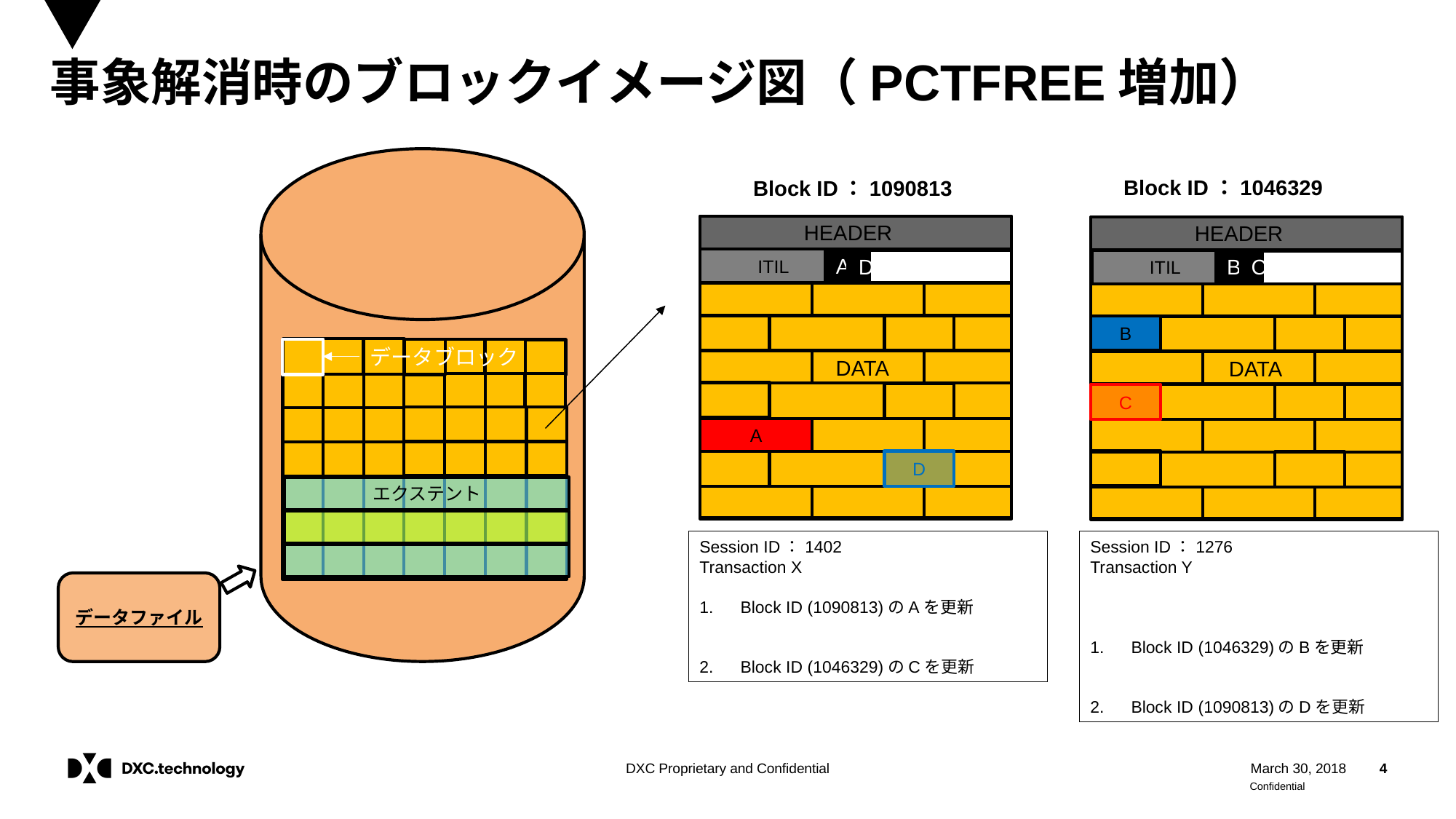

# 事象解消時のブロックイメージ図（PCTFREE増加）

Block ID：1046329
Block ID：1090813
HEADER
HEADER

ITIL
ITIL
ITIL
A

B
D
C

B

データブロック

DATA
DATA

C

A

D

エクステント

Session ID：1402
Transaction X

Block ID (1090813)のAを更新

Block ID (1046329)のCを更新
Session ID：1276
Transaction Y

Block ID (1046329)のBを更新

Block ID (1090813)のDを更新

データファイル